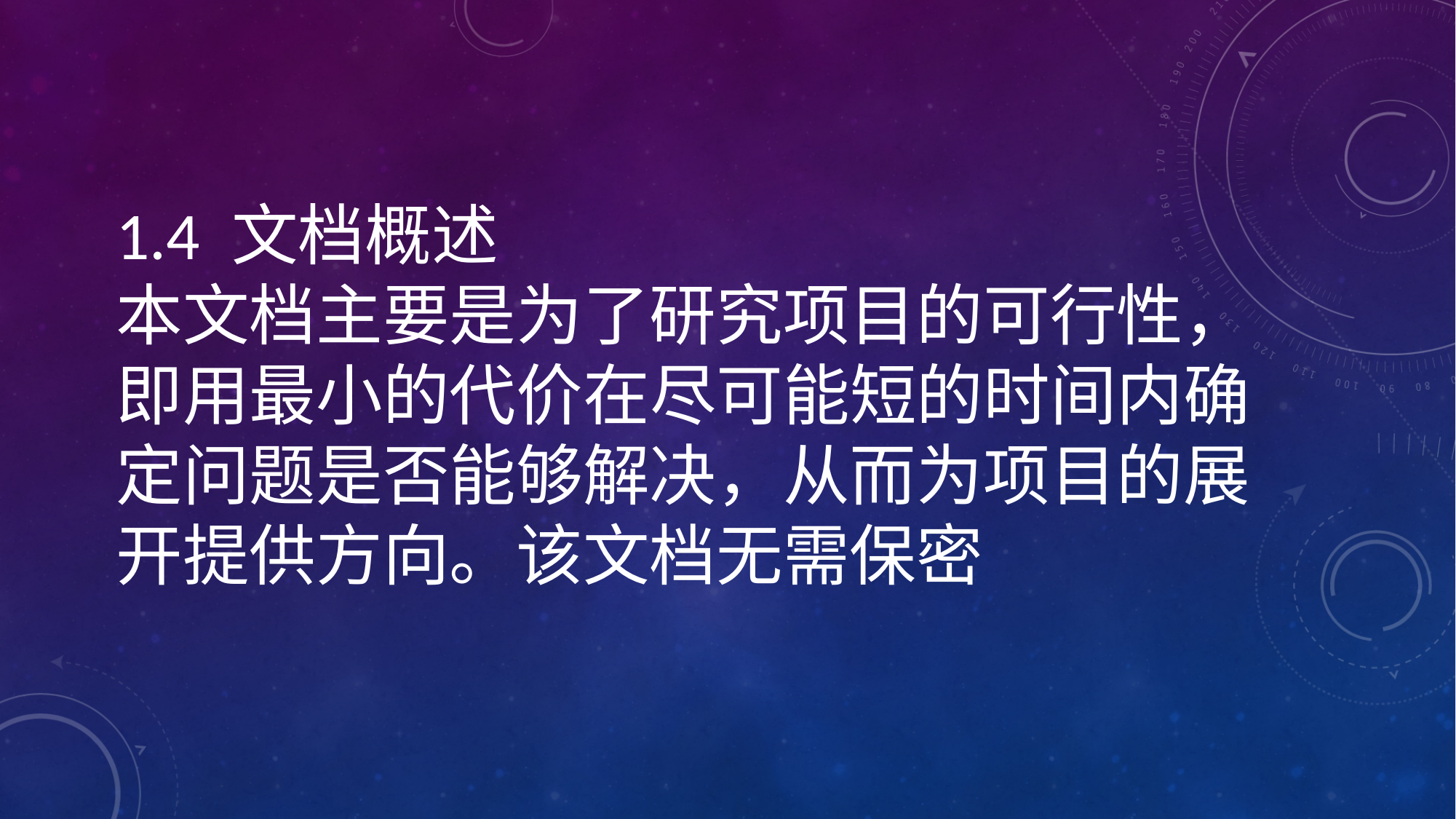

1.4 文档概述
本文档主要是为了研究项目的可行性，即用最小的代价在尽可能短的时间内确定问题是否能够解决，从而为项目的展开提供方向。该文档无需保密